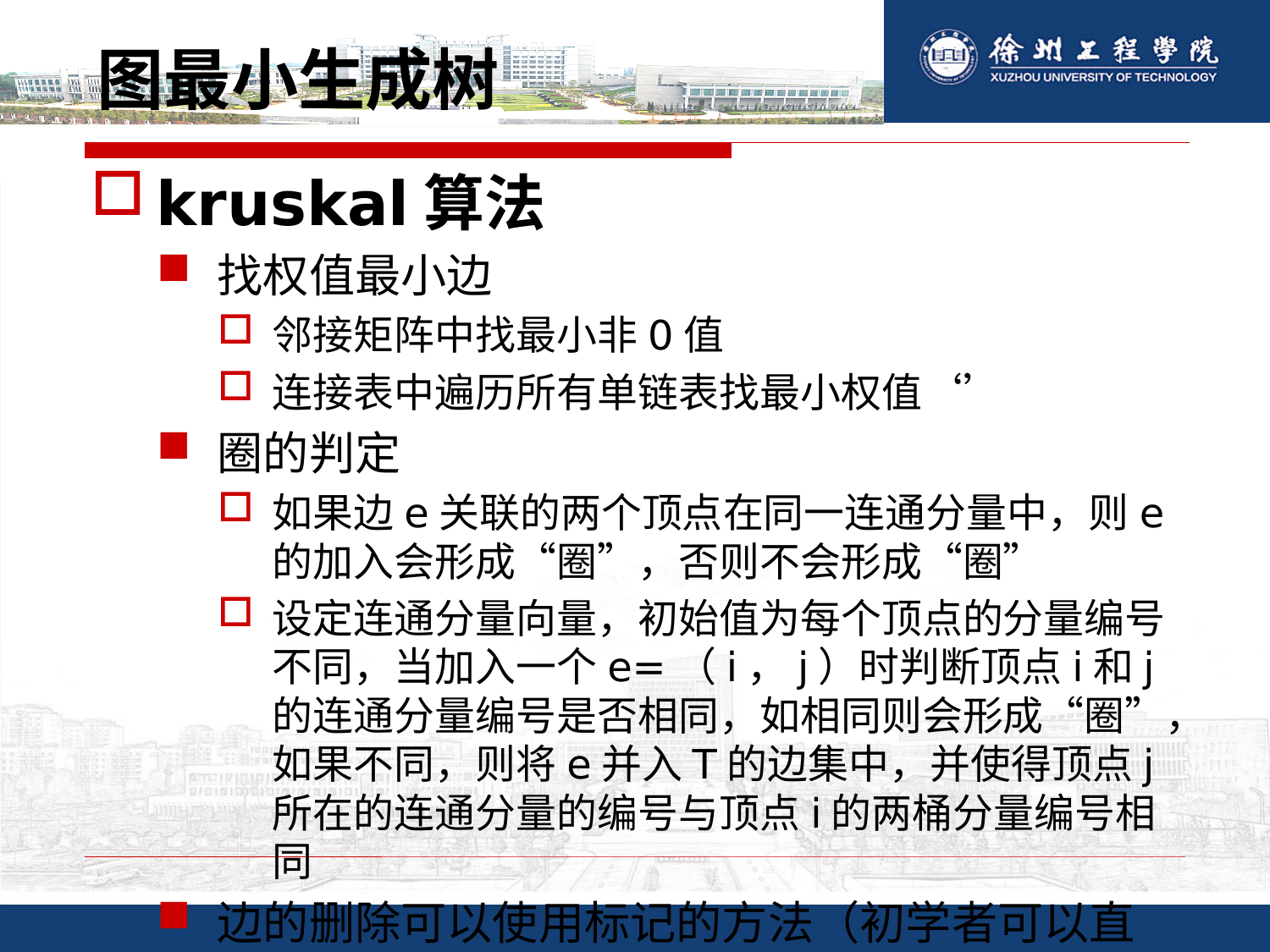

# 图最小生成树
kruskal算法
找权值最小边
邻接矩阵中找最小非0值
连接表中遍历所有单链表找最小权值‘’
圈的判定
如果边e关联的两个顶点在同一连通分量中，则e的加入会形成“圈”，否则不会形成“圈”
设定连通分量向量，初始值为每个顶点的分量编号不同，当加入一个e=（i，j）时判断顶点i和j的连通分量编号是否相同，如相同则会形成“圈”，如果不同，则将e并入T的边集中，并使得顶点j所在的连通分量的编号与顶点i的两桶分量编号相同
边的删除可以使用标记的方法（初学者可以直接删除）